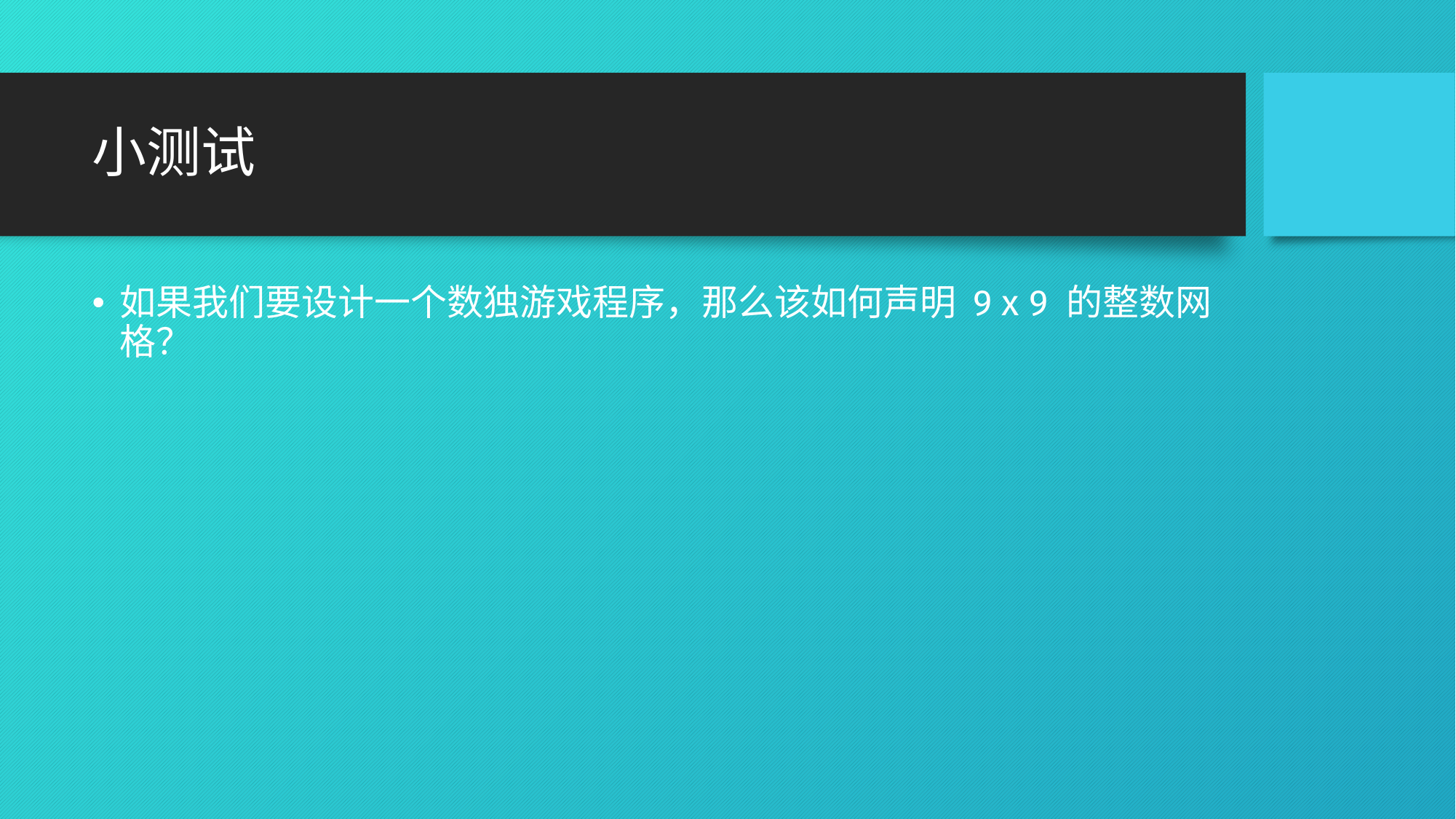

# 小测试
如果我们要设计一个数独游戏程序，那么该如何声明 9 x 9 的整数网格？